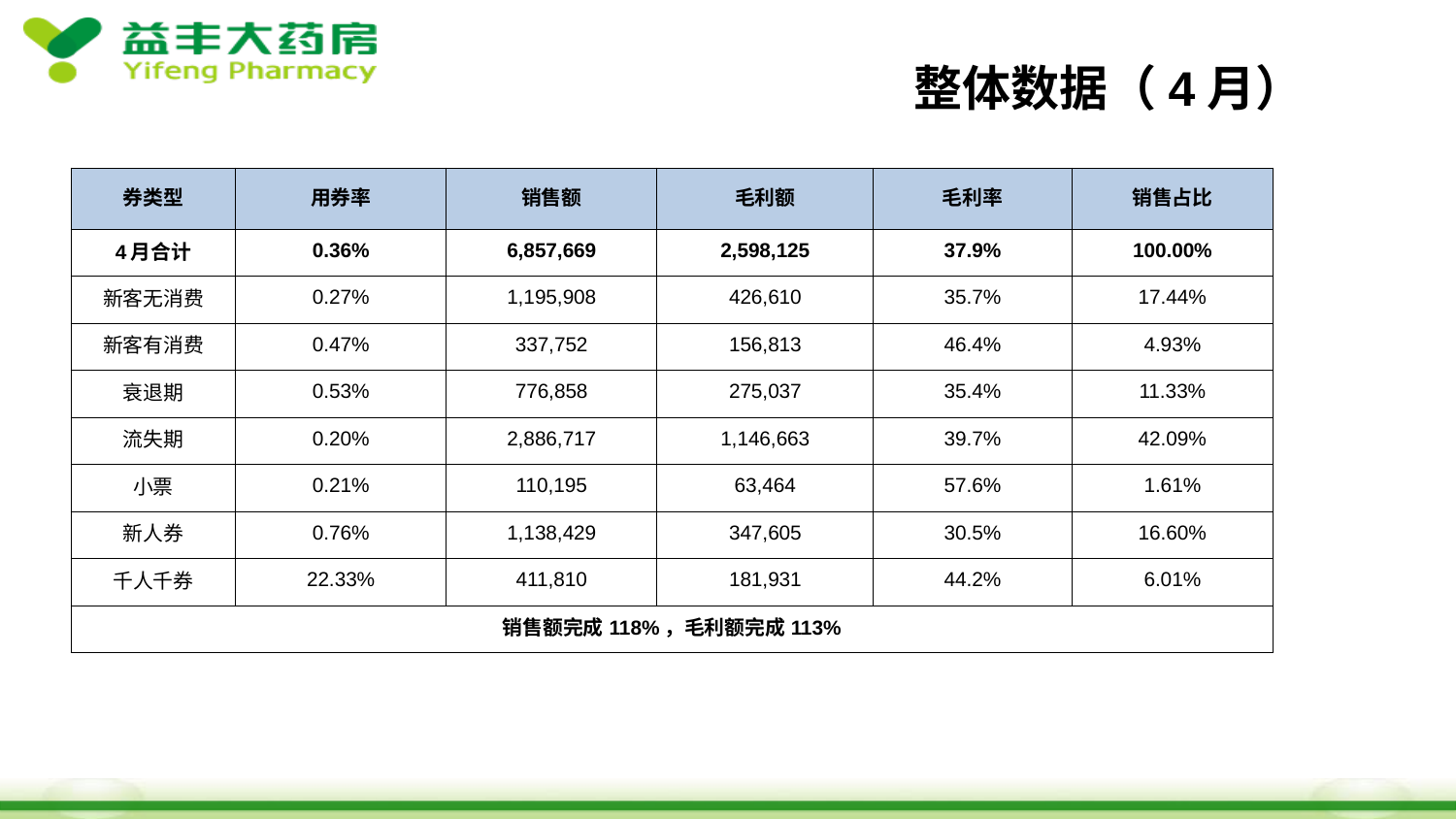

# 整体数据（4月）
| 券类型 | 用券率 | 销售额 | 毛利额 | 毛利率 | 销售占比 |
| --- | --- | --- | --- | --- | --- |
| 4月合计 | 0.36% | 6,857,669 | 2,598,125 | 37.9% | 100.00% |
| 新客无消费 | 0.27% | 1,195,908 | 426,610 | 35.7% | 17.44% |
| 新客有消费 | 0.47% | 337,752 | 156,813 | 46.4% | 4.93% |
| 衰退期 | 0.53% | 776,858 | 275,037 | 35.4% | 11.33% |
| 流失期 | 0.20% | 2,886,717 | 1,146,663 | 39.7% | 42.09% |
| 小票 | 0.21% | 110,195 | 63,464 | 57.6% | 1.61% |
| 新人券 | 0.76% | 1,138,429 | 347,605 | 30.5% | 16.60% |
| 千人千券 | 22.33% | 411,810 | 181,931 | 44.2% | 6.01% |
| 销售额完成118%，毛利额完成113% |  |  |  |  |  |